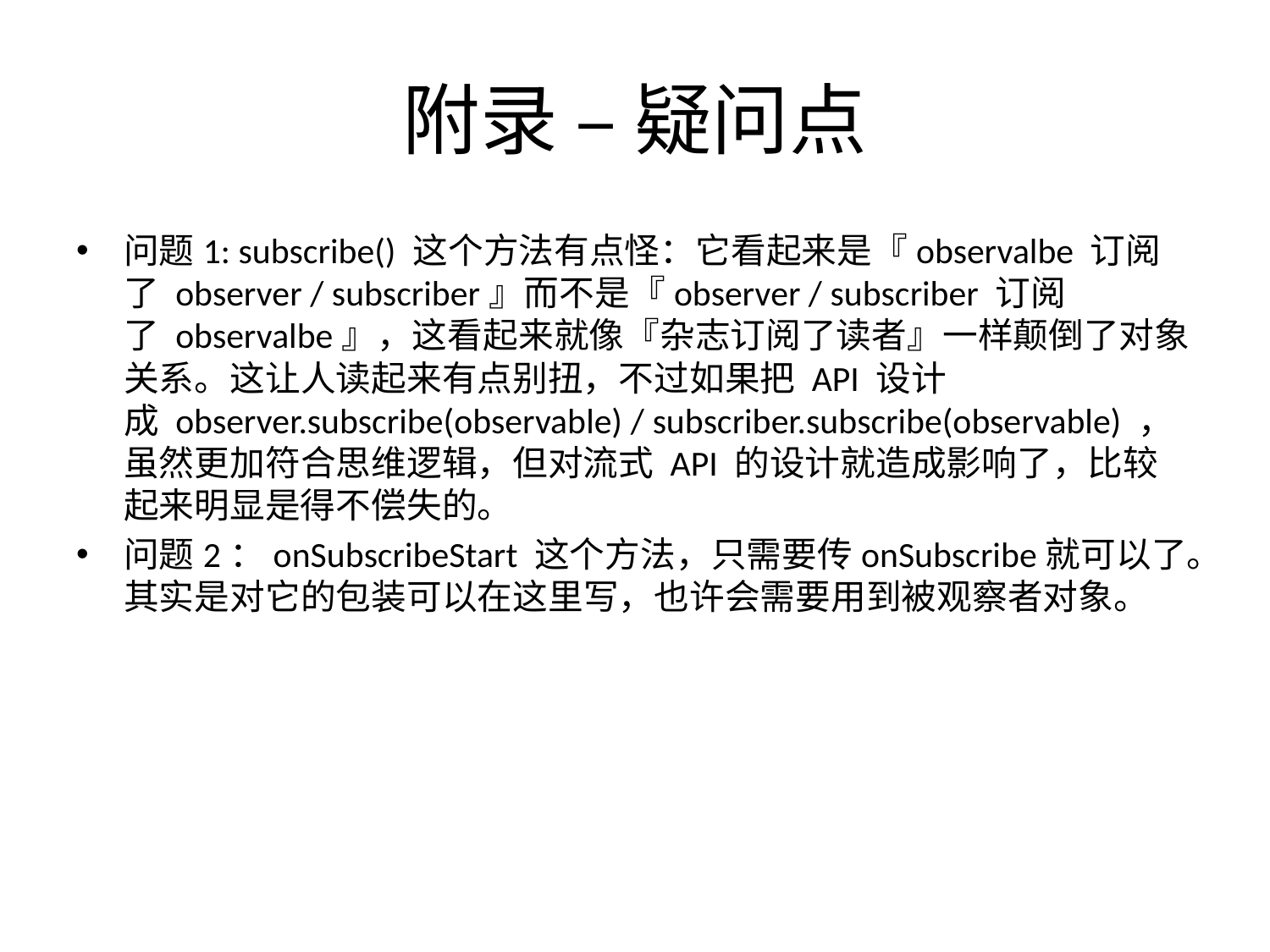

# 附录 – 疑问点
问题1: subscribe() 这个方法有点怪：它看起来是『observalbe 订阅了 observer / subscriber』而不是『observer / subscriber 订阅了 observalbe』，这看起来就像『杂志订阅了读者』一样颠倒了对象关系。这让人读起来有点别扭，不过如果把 API 设计成 observer.subscribe(observable) / subscriber.subscribe(observable) ，虽然更加符合思维逻辑，但对流式 API 的设计就造成影响了，比较起来明显是得不偿失的。
问题2：onSubscribeStart 这个方法，只需要传onSubscribe就可以了。其实是对它的包装可以在这里写，也许会需要用到被观察者对象。